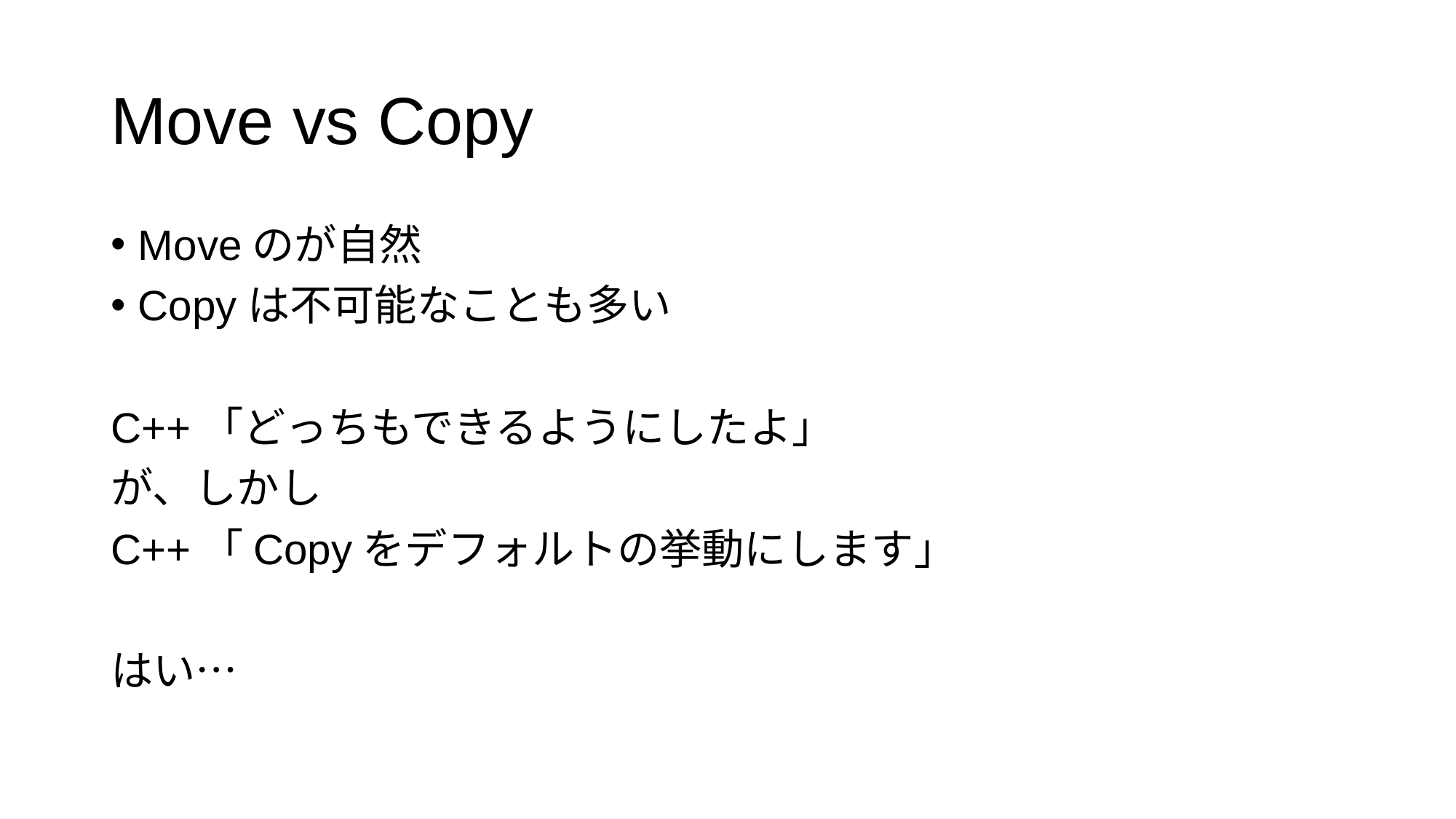

# Move vs Copy
Moveのが自然
Copyは不可能なことも多い

C++「どっちもできるようにしたよ」
が、しかし
C++「Copyをデフォルトの挙動にします」

はい…